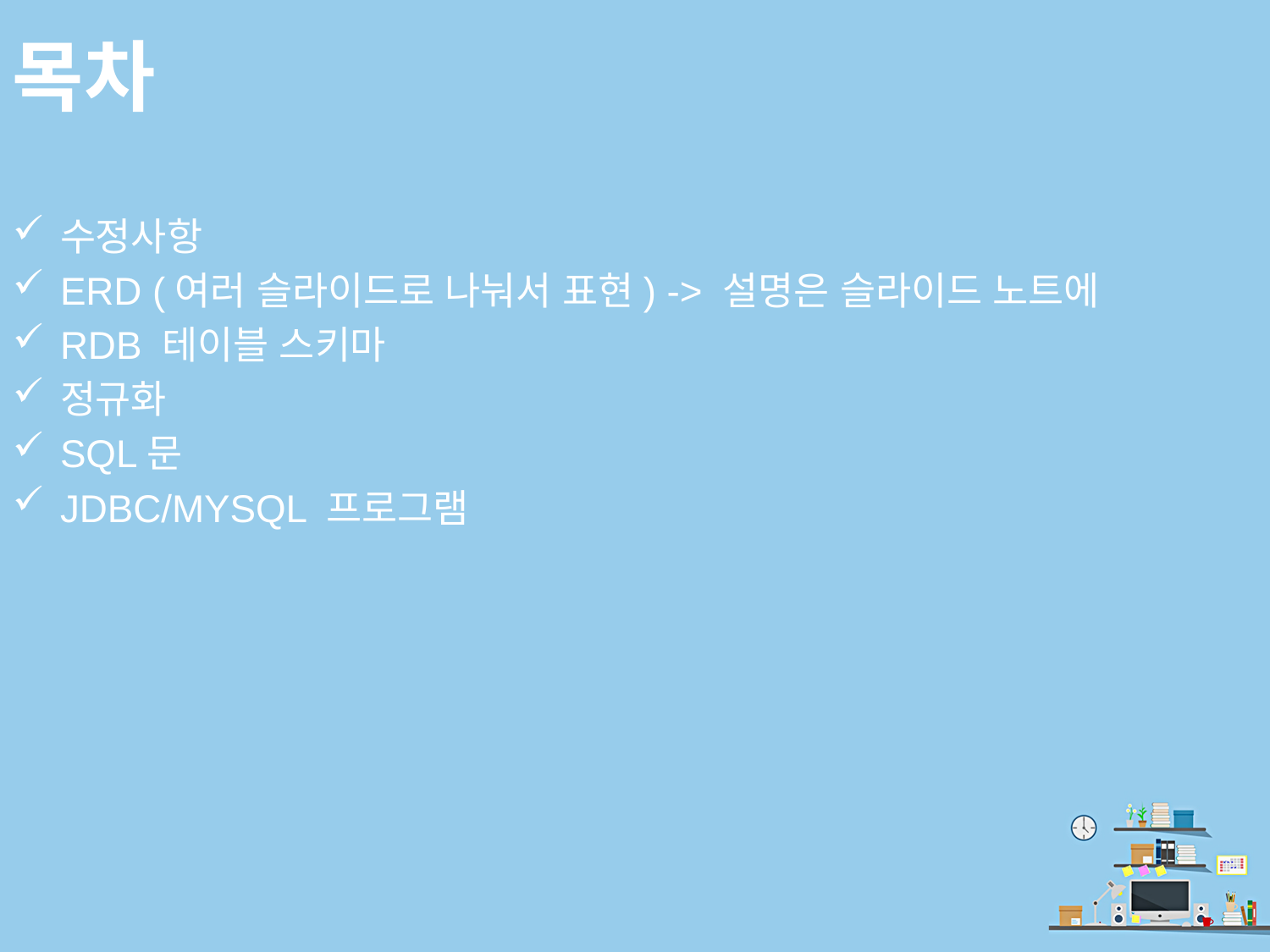

# 목차
수정사항
ERD (여러 슬라이드로 나눠서 표현) -> 설명은 슬라이드 노트에
RDB 테이블 스키마
정규화
SQL문
JDBC/MYSQL 프로그램